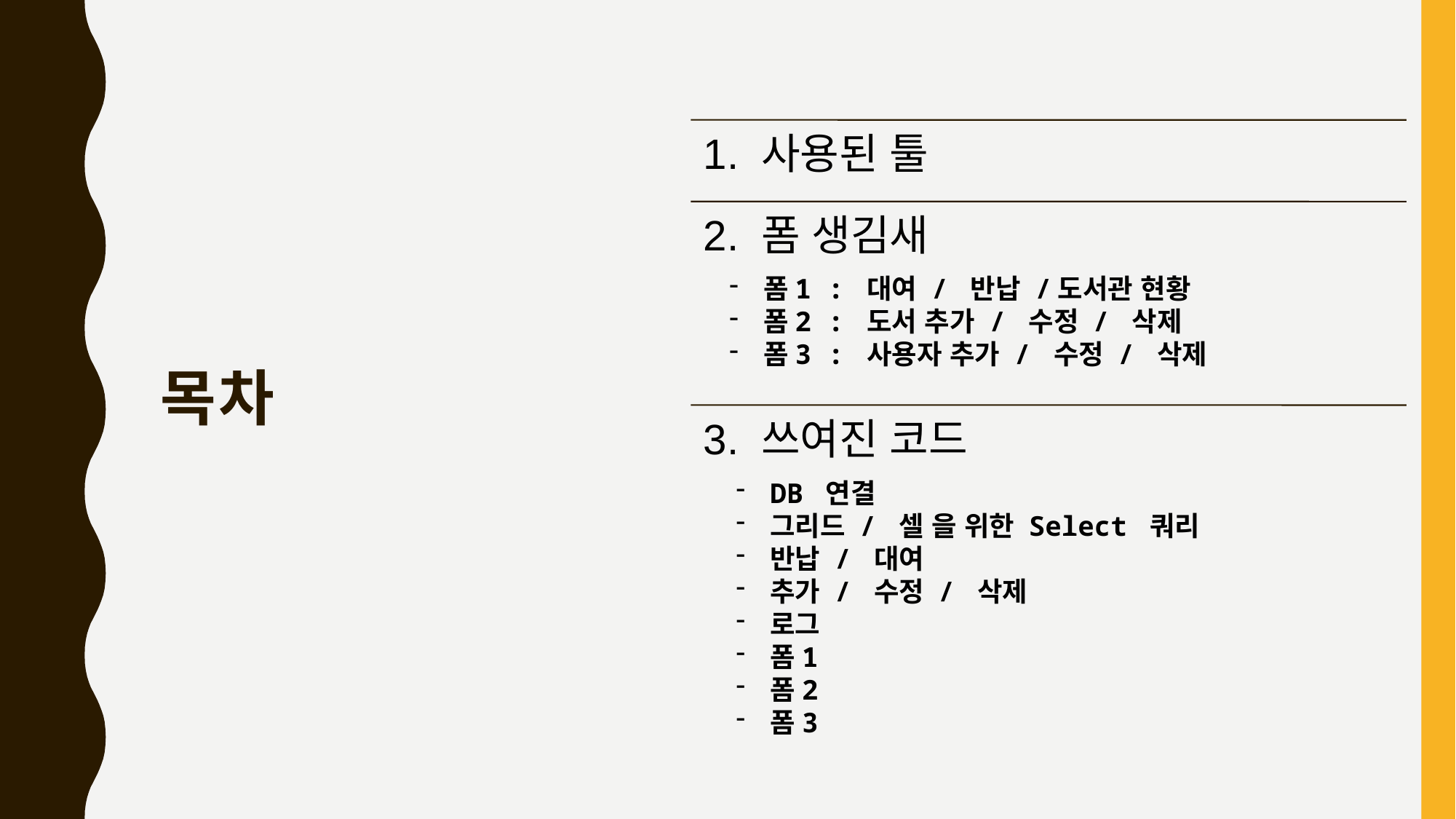

# 목차
1. 사용된 툴
2. 폼 생김새
3. 쓰여진 코드
폼1 : 대여 / 반납 /도서관 현황
폼2 : 도서 추가 / 수정 / 삭제
폼3 : 사용자 추가 / 수정 / 삭제
DB 연결
그리드 / 셀 을 위한 Select 쿼리
반납 / 대여
추가 / 수정 / 삭제
로그
폼1
폼2
폼3